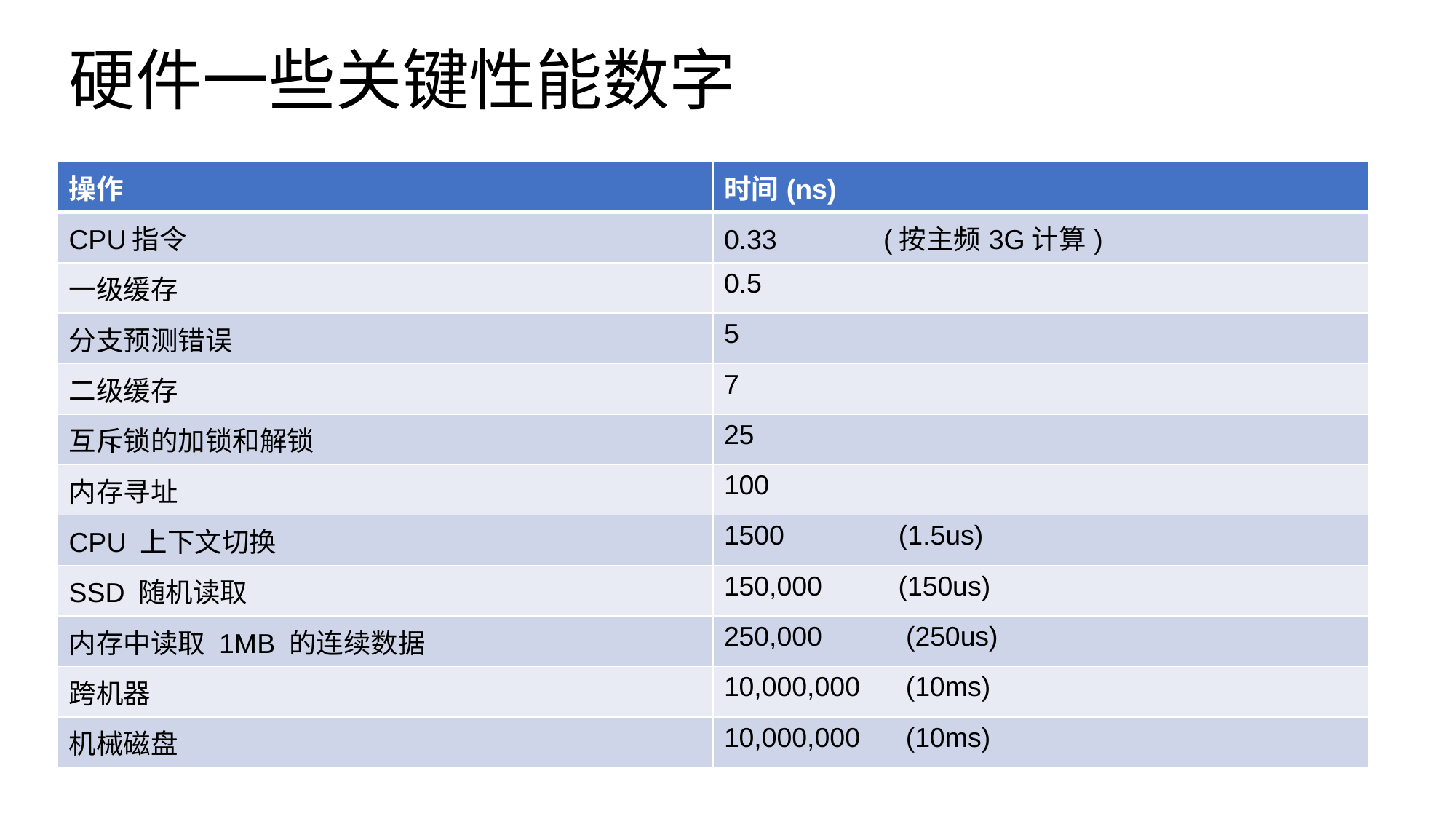

# 硬件一些关键性能数字
| 操作 | 时间(ns) |
| --- | --- |
| CPU指令 | 0.33 (按主频3G计算) |
| 一级缓存 | 0.5 |
| 分支预测错误 | 5 |
| 二级缓存 | 7 |
| 互斥锁的加锁和解锁 | 25 |
| 内存寻址 | 100 |
| CPU 上下文切换 | 1500 (1.5us) |
| SSD 随机读取 | 150,000 (150us) |
| 内存中读取 1MB 的连续数据 | 250,000 (250us) |
| 跨机器 | 10,000,000 (10ms) |
| 机械磁盘 | 10,000,000 (10ms) |